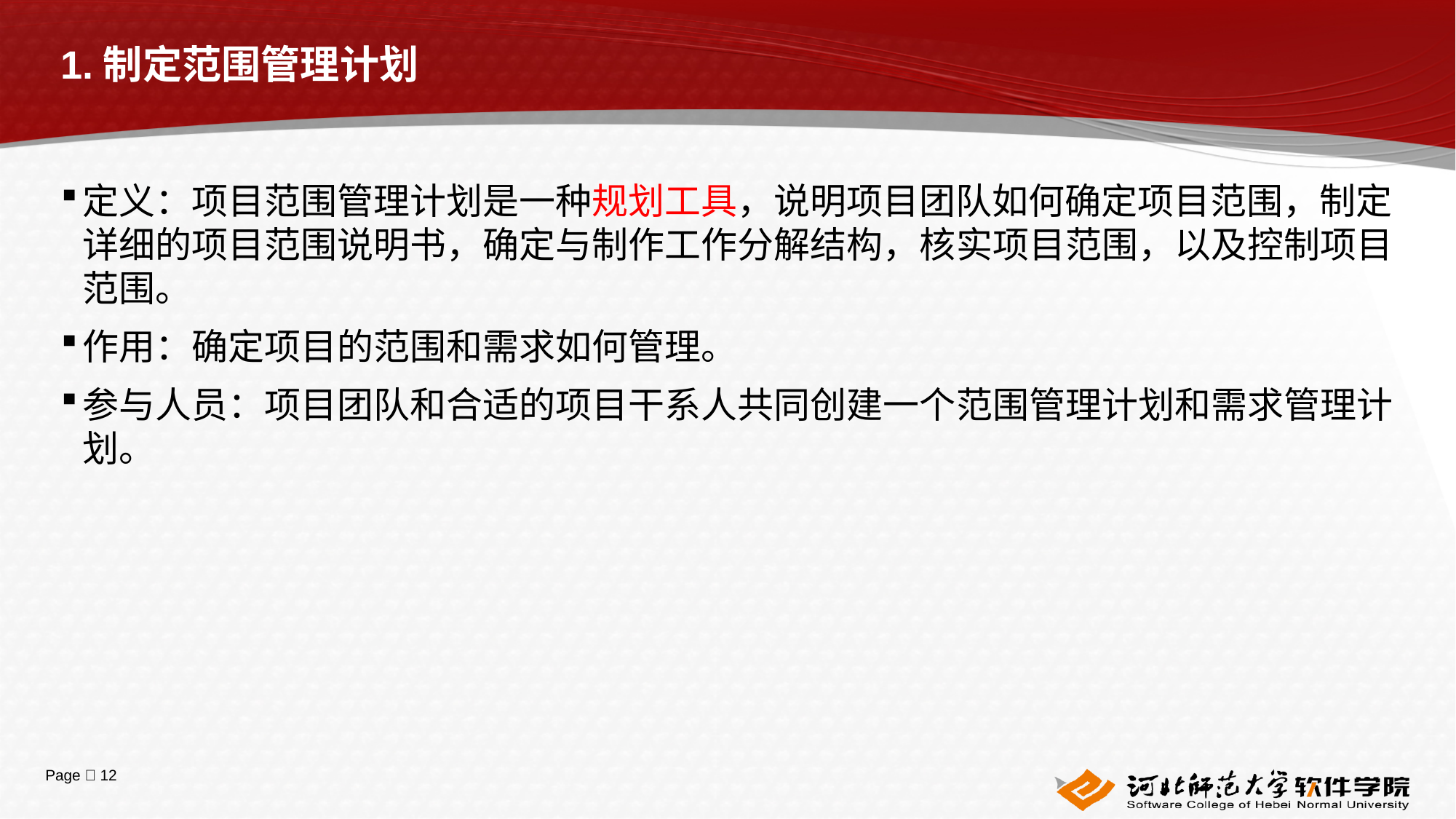

# 1.制定范围管理计划
定义：项目范围管理计划是一种规划工具，说明项目团队如何确定项目范围，制定详细的项目范围说明书，确定与制作工作分解结构，核实项目范围，以及控制项目范围。
作用：确定项目的范围和需求如何管理。
参与人员：项目团队和合适的项目干系人共同创建一个范围管理计划和需求管理计划。